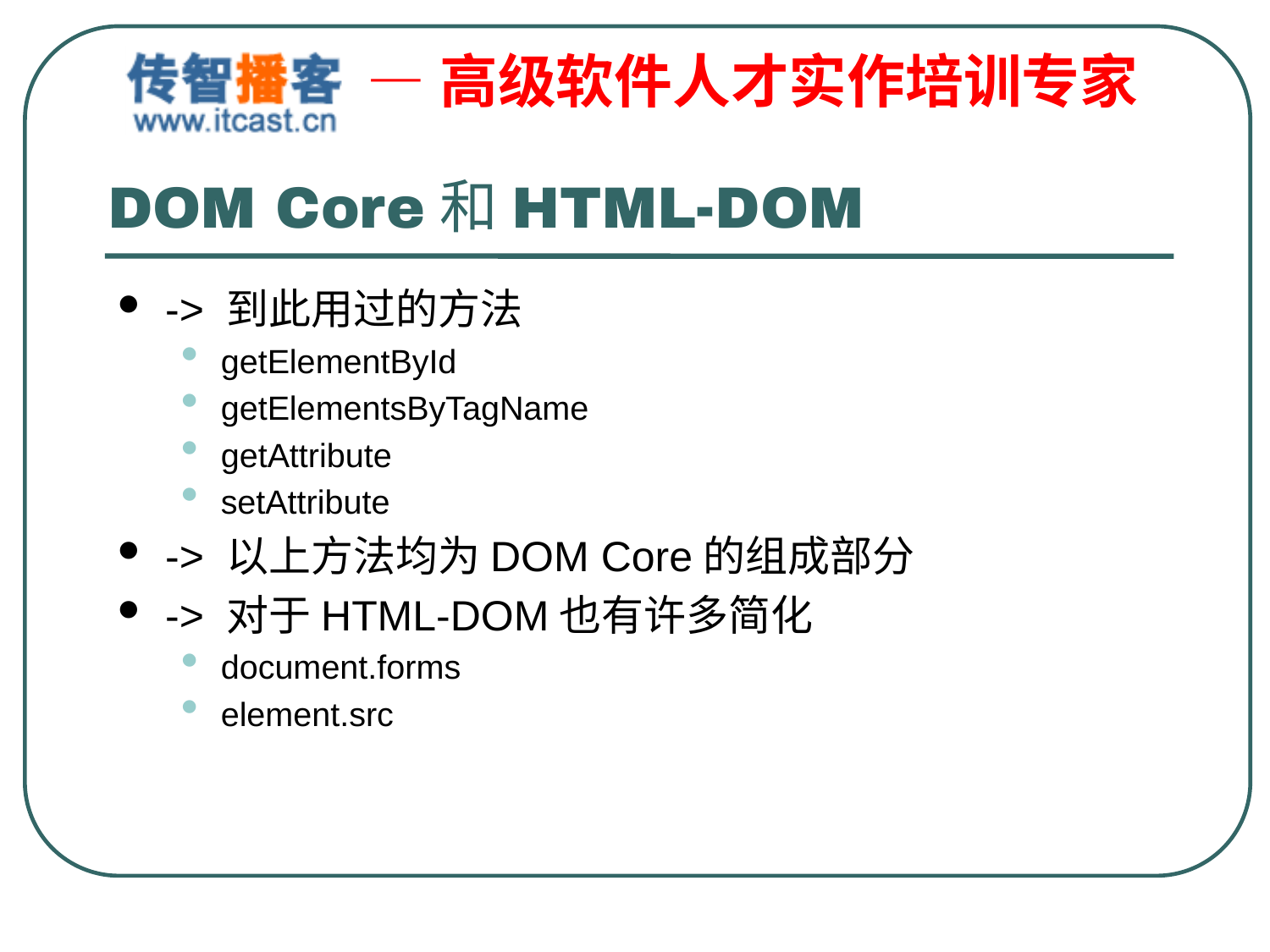

# DOM Core和HTML-DOM
-> 到此用过的方法
getElementById
getElementsByTagName
getAttribute
setAttribute
-> 以上方法均为DOM Core的组成部分
-> 对于HTML-DOM也有许多简化
document.forms
element.src